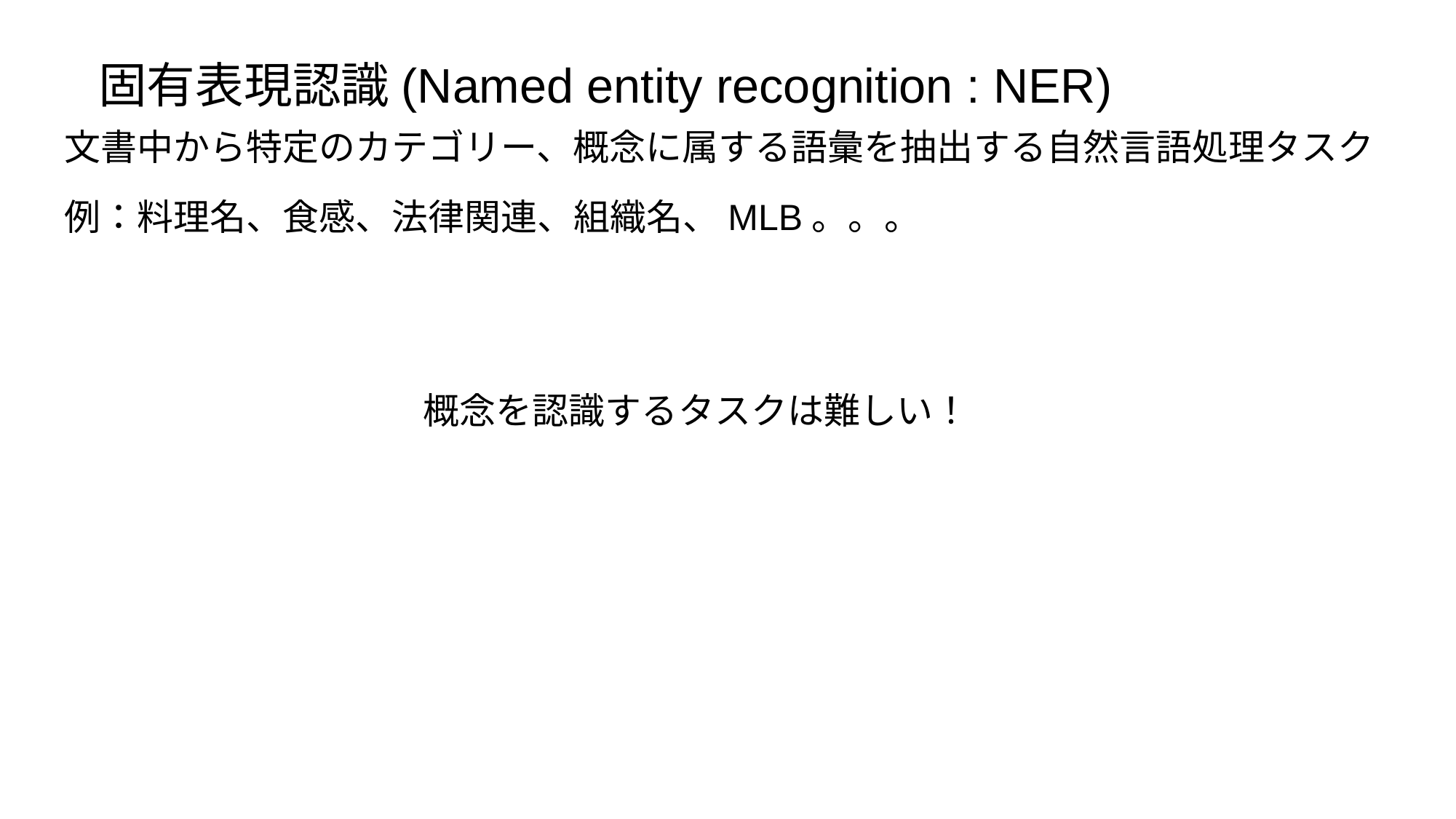

固有表現認識(Named entity recognition : NER)
文書中から特定のカテゴリー、概念に属する語彙を抽出する自然言語処理タスク
例：料理名、食感、法律関連、組織名、MLB。。。
概念を認識するタスクは難しい！